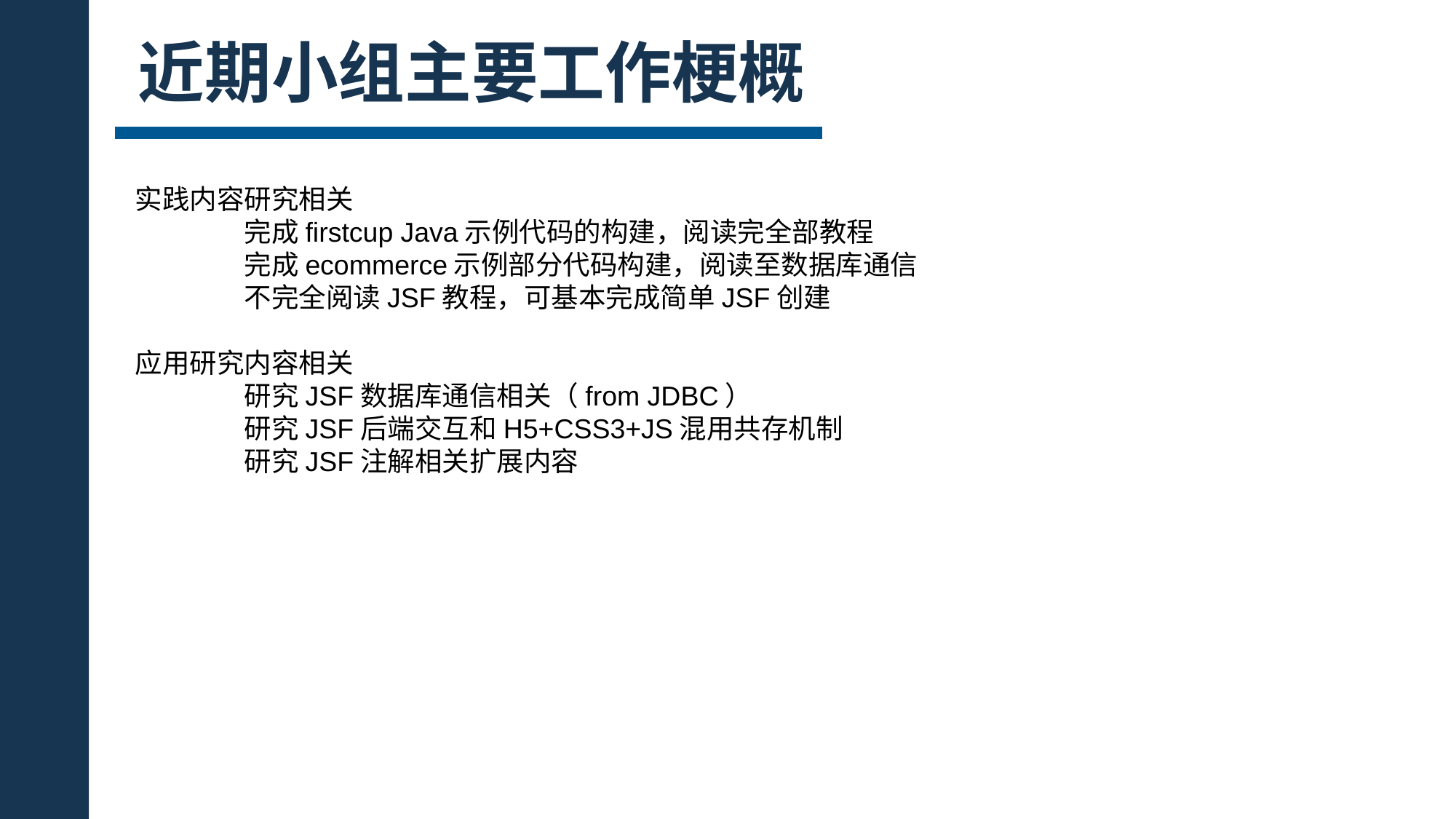

近期小组主要工作梗概
实践内容研究相关
	完成firstcup Java示例代码的构建，阅读完全部教程
	完成ecommerce示例部分代码构建，阅读至数据库通信
	不完全阅读JSF教程，可基本完成简单JSF创建

应用研究内容相关
	研究JSF数据库通信相关（from JDBC）
	研究JSF后端交互和H5+CSS3+JS混用共存机制
	研究JSF注解相关扩展内容